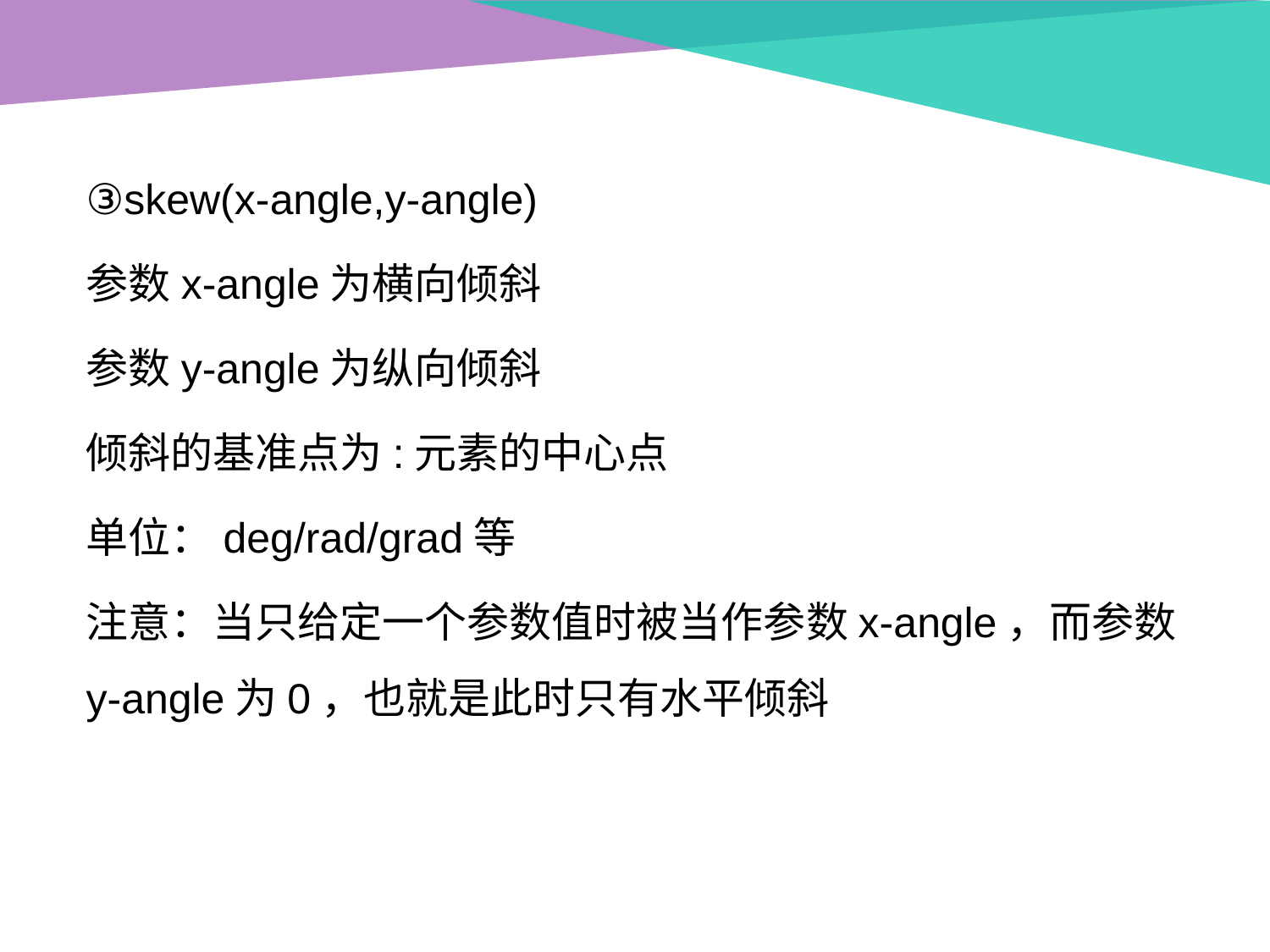

③skew(x-angle,y-angle)
参数x-angle为横向倾斜
参数y-angle为纵向倾斜
倾斜的基准点为:元素的中心点
单位：deg/rad/grad等
注意：当只给定一个参数值时被当作参数x-angle，而参数y-angle为0，也就是此时只有水平倾斜